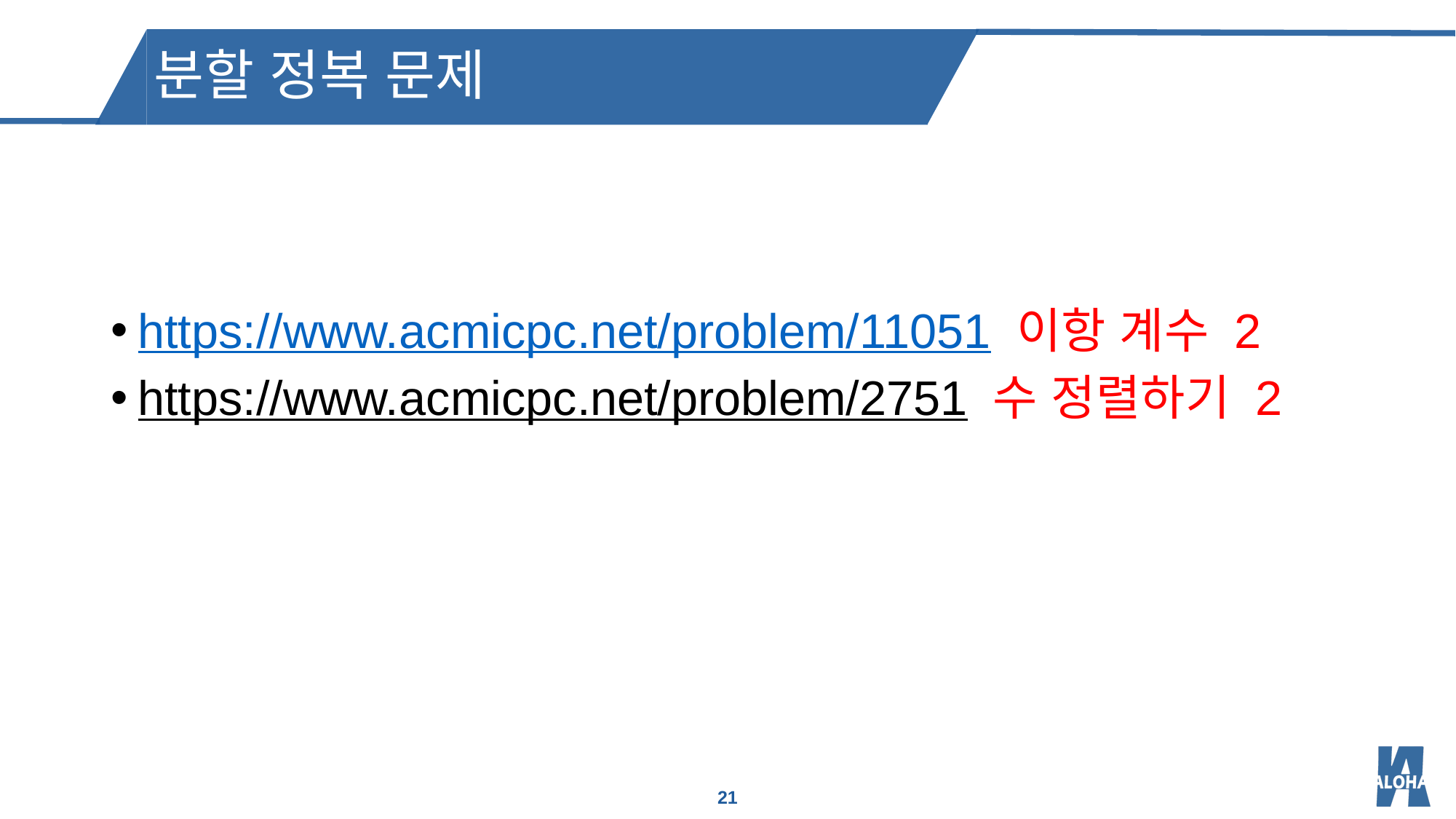

분할 정복 문제
https://www.acmicpc.net/problem/11051 이항 계수 2
https://www.acmicpc.net/problem/2751 수 정렬하기 2
21